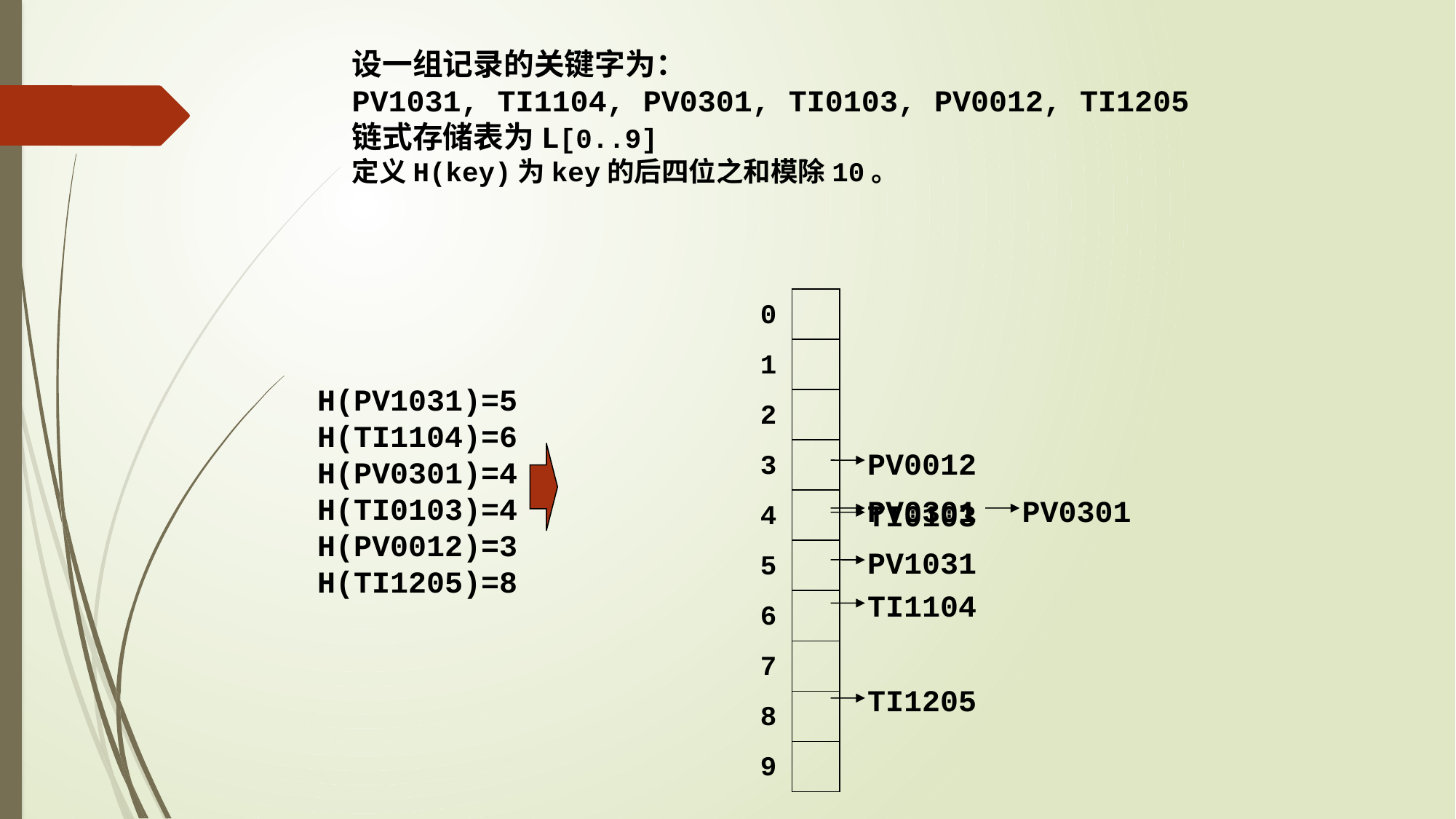

设一组记录的关键字为：
PV1031, TI1104, PV0301, TI0103, PV0012, TI1205
链式存储表为L[0..9]
定义H(key)为key的后四位之和模除10。
| 0 |  |
| --- | --- |
| 1 |  |
| 2 |  |
| 3 |  |
| 4 |  |
| 5 |  |
| 6 |  |
| 7 |  |
| 8 |  |
| 9 |  |
H(PV1031)=5
H(TI1104)=6
H(PV0301)=4
H(TI0103)=4
H(PV0012)=3
H(TI1205)=8
PV0012

PV0301

TI0103

PV0301

PV1031

TI1104

TI1205